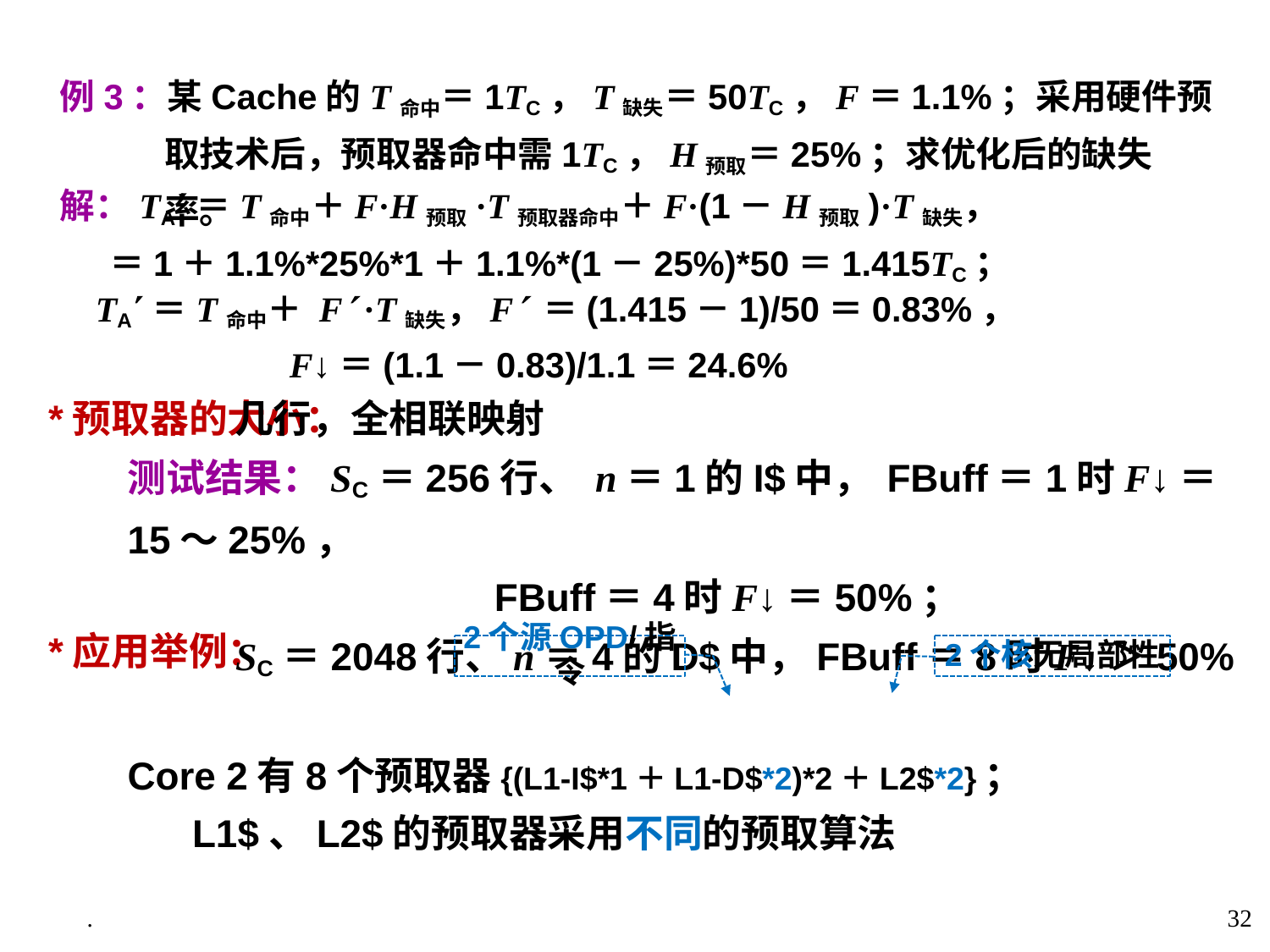

例3：某Cache的T命中＝1TC，T缺失＝50TC，F＝1.1%；采用硬件预取技术后，预取器命中需1TC，H预取＝25%；求优化后的缺失率。
   解：TA′＝T命中＋F·H预取·T预取器命中＋F·(1－H预取)·T缺失，
          ＝1＋1.1%*25%*1＋1.1%*(1－25%)*50＝1.415TC；
       TA′＝T命中＋ F′ ·T缺失，F′ ＝(1.415－1)/50＝0.83%，
                           F↓＝(1.1－0.83)/1.1＝24.6%
 *预取器的大小：

 *应用举例：
           几行，全相联映射
测试结果：SC＝256行、 n＝1的I$中， FBuff＝1时F↓＝15～25%，
                                  FBuff＝4时F↓＝50%；
          SC＝2048行、n＝4的D$中，FBuff＝8时F↓＞50%

Core 2有8个预取器{(L1-I$*1＋L1-D$*2)*2＋L2$*2}；
      L1$、L2$的预取器采用不同的预取算法
2个核无局部性
2个源OPD/指令
.
32